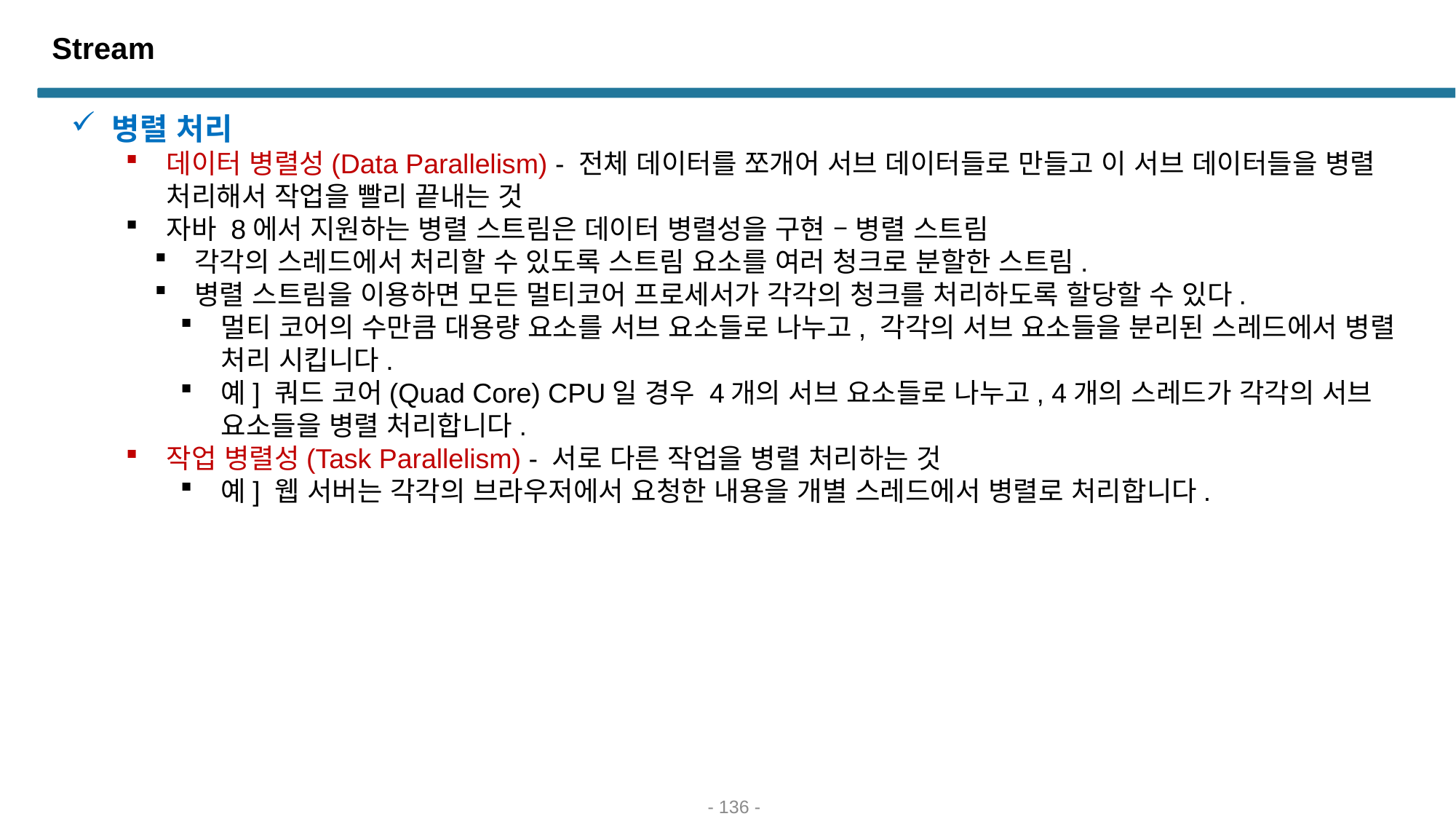

# Stream
병렬 처리
데이터 병렬성(Data Parallelism) - 전체 데이터를 쪼개어 서브 데이터들로 만들고 이 서브 데이터들을 병렬 처리해서 작업을 빨리 끝내는 것
자바 8에서 지원하는 병렬 스트림은 데이터 병렬성을 구현 – 병렬 스트림
 각각의 스레드에서 처리할 수 있도록 스트림 요소를 여러 청크로 분할한 스트림.
 병렬 스트림을 이용하면 모든 멀티코어 프로세서가 각각의 청크를 처리하도록 할당할 수 있다.
멀티 코어의 수만큼 대용량 요소를 서브 요소들로 나누고, 각각의 서브 요소들을 분리된 스레드에서 병렬 처리 시킵니다.
예] 쿼드 코어(Quad Core) CPU일 경우 4개의 서브 요소들로 나누고, 4개의 스레드가 각각의 서브 요소들을 병렬 처리합니다.
작업 병렬성(Task Parallelism) - 서로 다른 작업을 병렬 처리하는 것
예] 웹 서버는 각각의 브라우저에서 요청한 내용을 개별 스레드에서 병렬로 처리합니다.
- 136 -